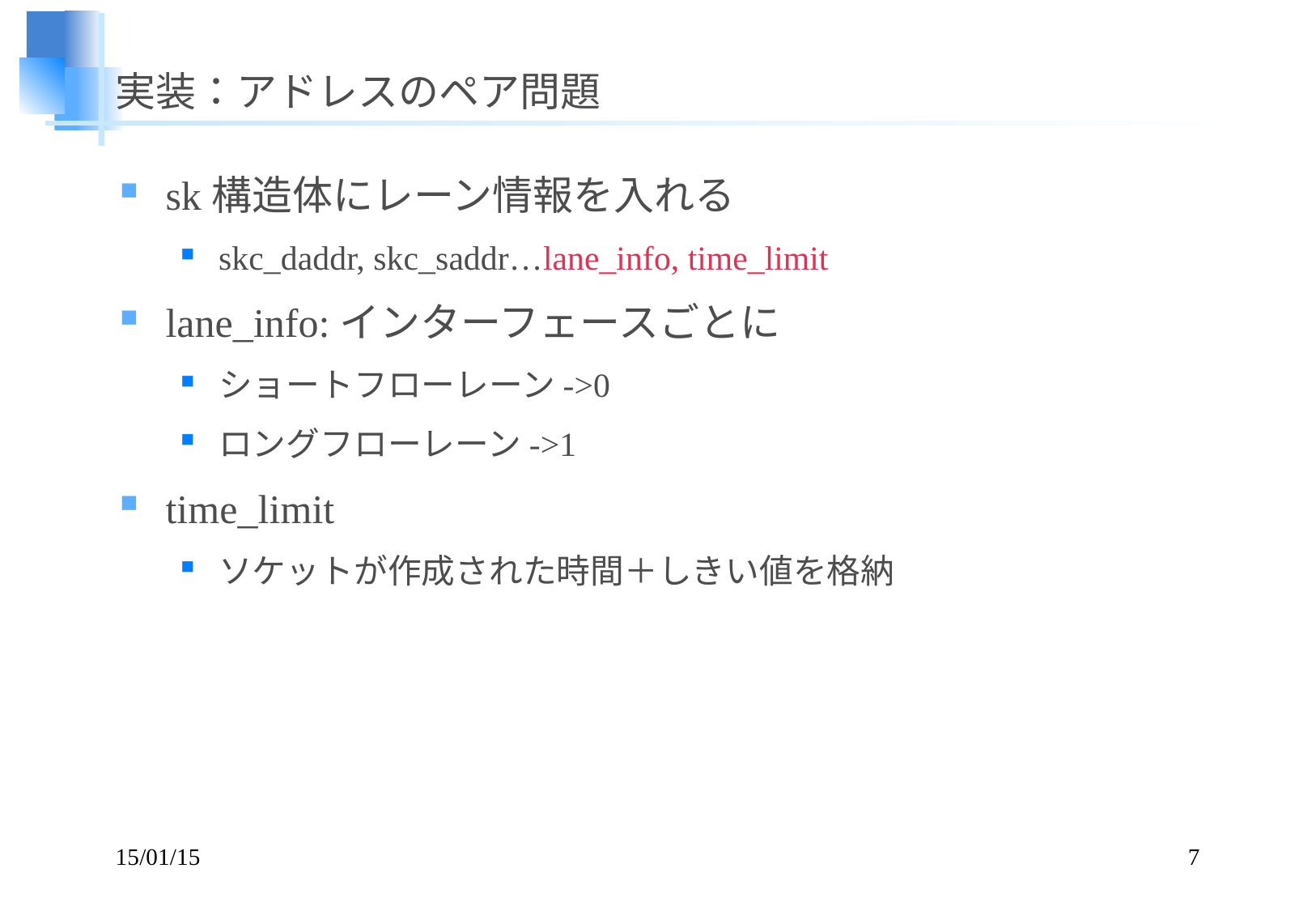

# 実装：アドレスのペア問題
sk構造体にレーン情報を入れる
skc_daddr, skc_saddr…lane_info, time_limit
lane_info:インターフェースごとに
ショートフローレーン->0
ロングフローレーン->1
time_limit
ソケットが作成された時間＋しきい値を格納
15/01/15
7